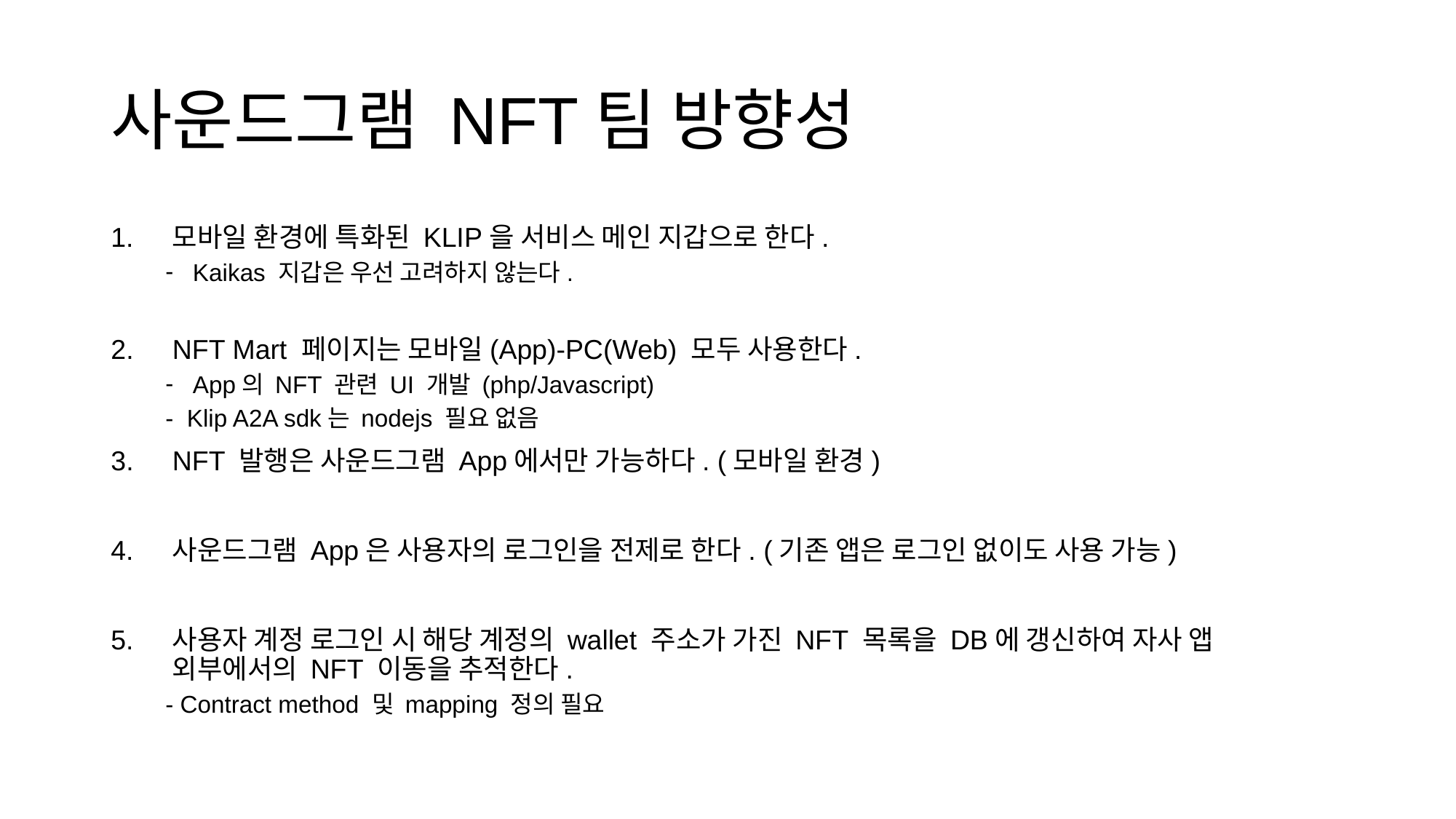

# 사운드그램 NFT팀 방향성
모바일 환경에 특화된 KLIP을 서비스 메인 지갑으로 한다.
Kaikas 지갑은 우선 고려하지 않는다.

NFT Mart 페이지는 모바일(App)-PC(Web) 모두 사용한다.
App의 NFT 관련 UI 개발 (php/Javascript)
-  Klip A2A sdk는 nodejs 필요 없음
NFT 발행은 사운드그램 App에서만 가능하다. (모바일 환경)

사운드그램 App은 사용자의 로그인을 전제로 한다. (기존 앱은 로그인 없이도 사용 가능)

사용자 계정 로그인 시 해당 계정의 wallet 주소가 가진 NFT 목록을 DB에 갱신하여 자사 앱 외부에서의 NFT 이동을 추적한다.
- Contract method 및 mapping 정의 필요